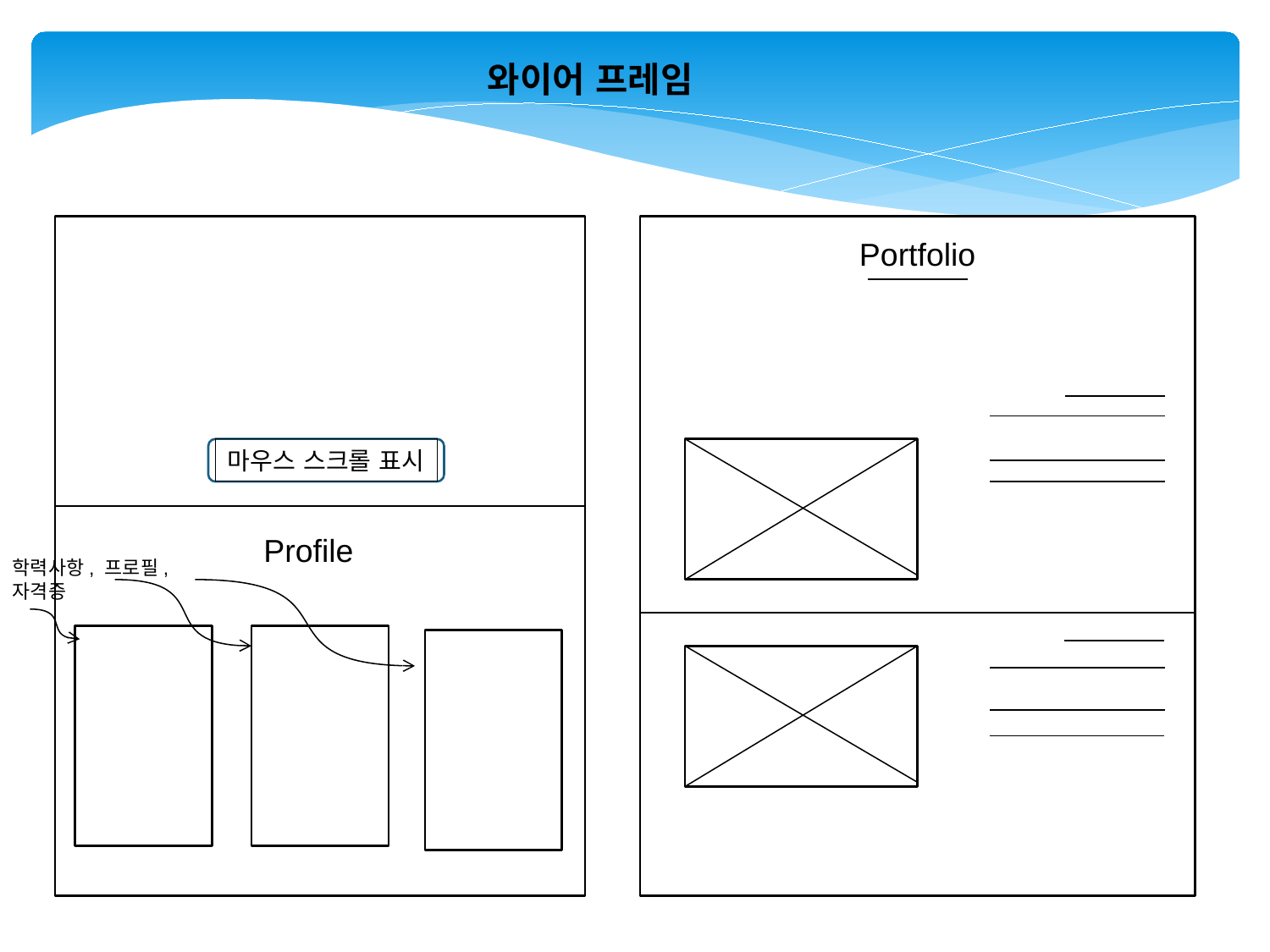

와이어 프레임

Portfolio

마우스 스크롤 표시

Profile
학력사항, 프로필, 자격증